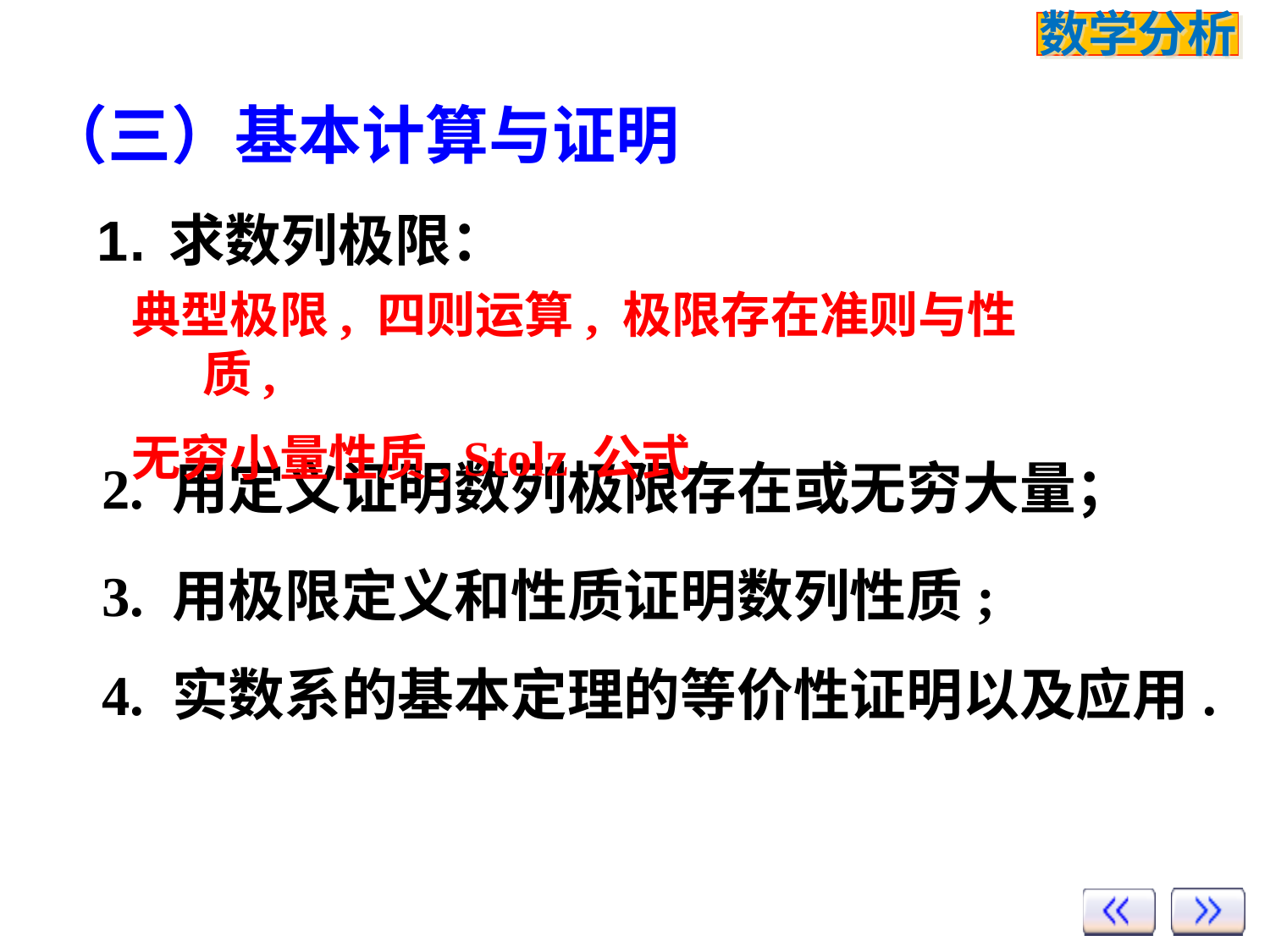

（三）基本计算与证明
求数列极限：
典型极限, 四则运算, 极限存在准则与性质,
无穷小量性质, Stolz 公式
2. 用定义证明数列极限存在或无穷大量；
3. 用极限定义和性质证明数列性质;
4. 实数系的基本定理的等价性证明以及应用.